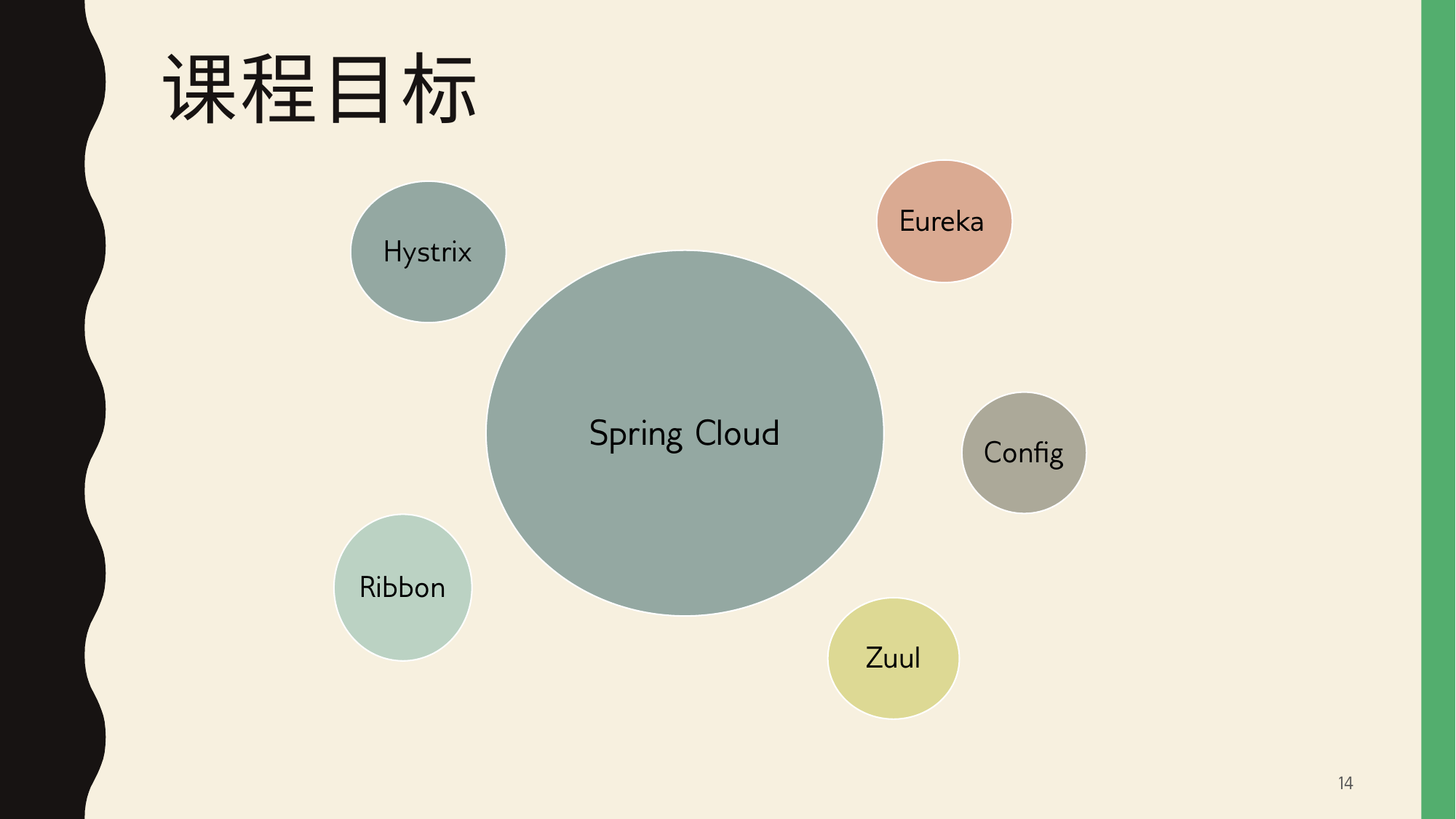

# 课程目标
Spring Cloud
Zuul
Eureka
Ribbon
Config
Hystrix
14